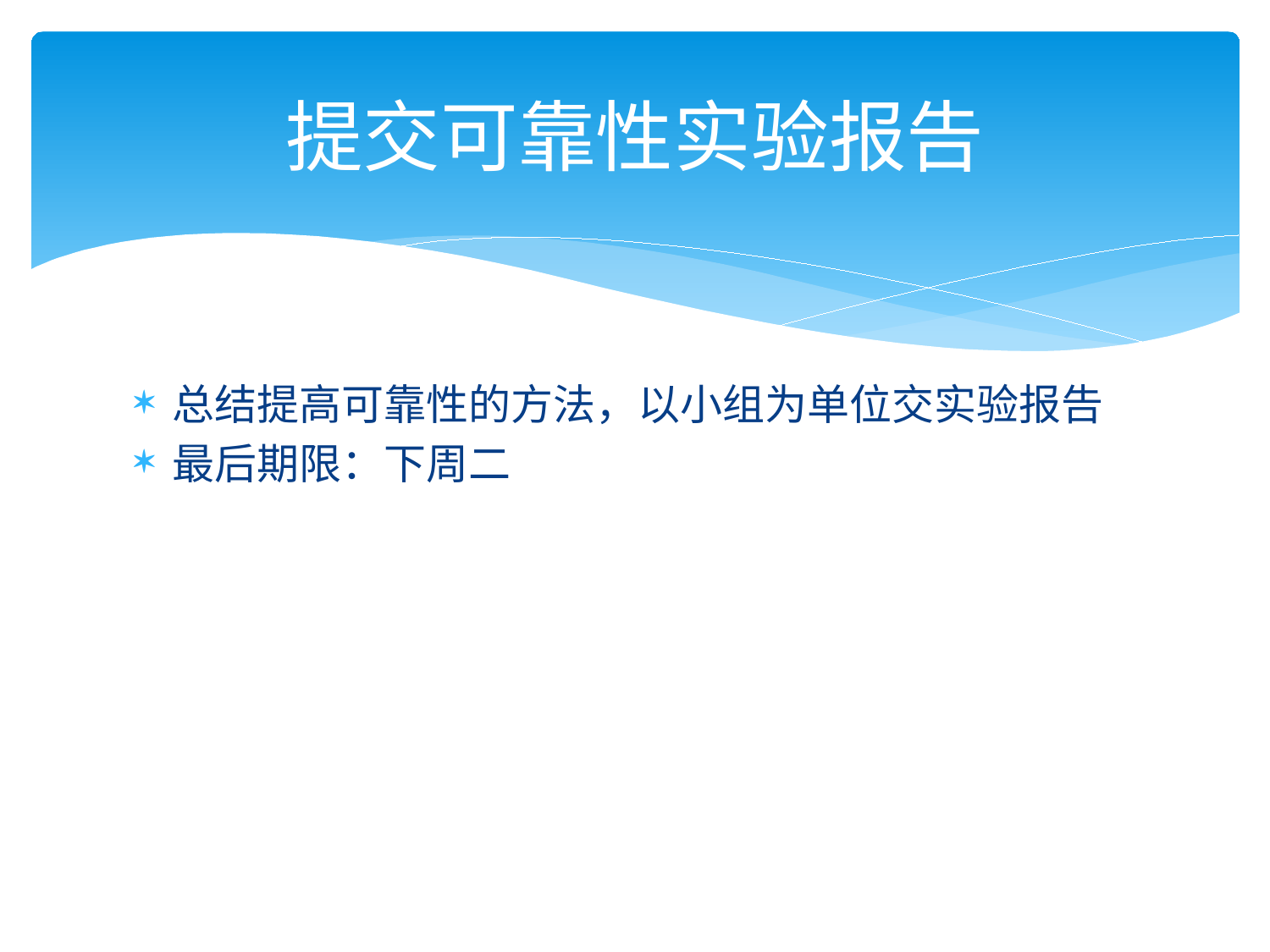

# 提交可靠性实验报告
总结提高可靠性的方法，以小组为单位交实验报告
最后期限：下周二